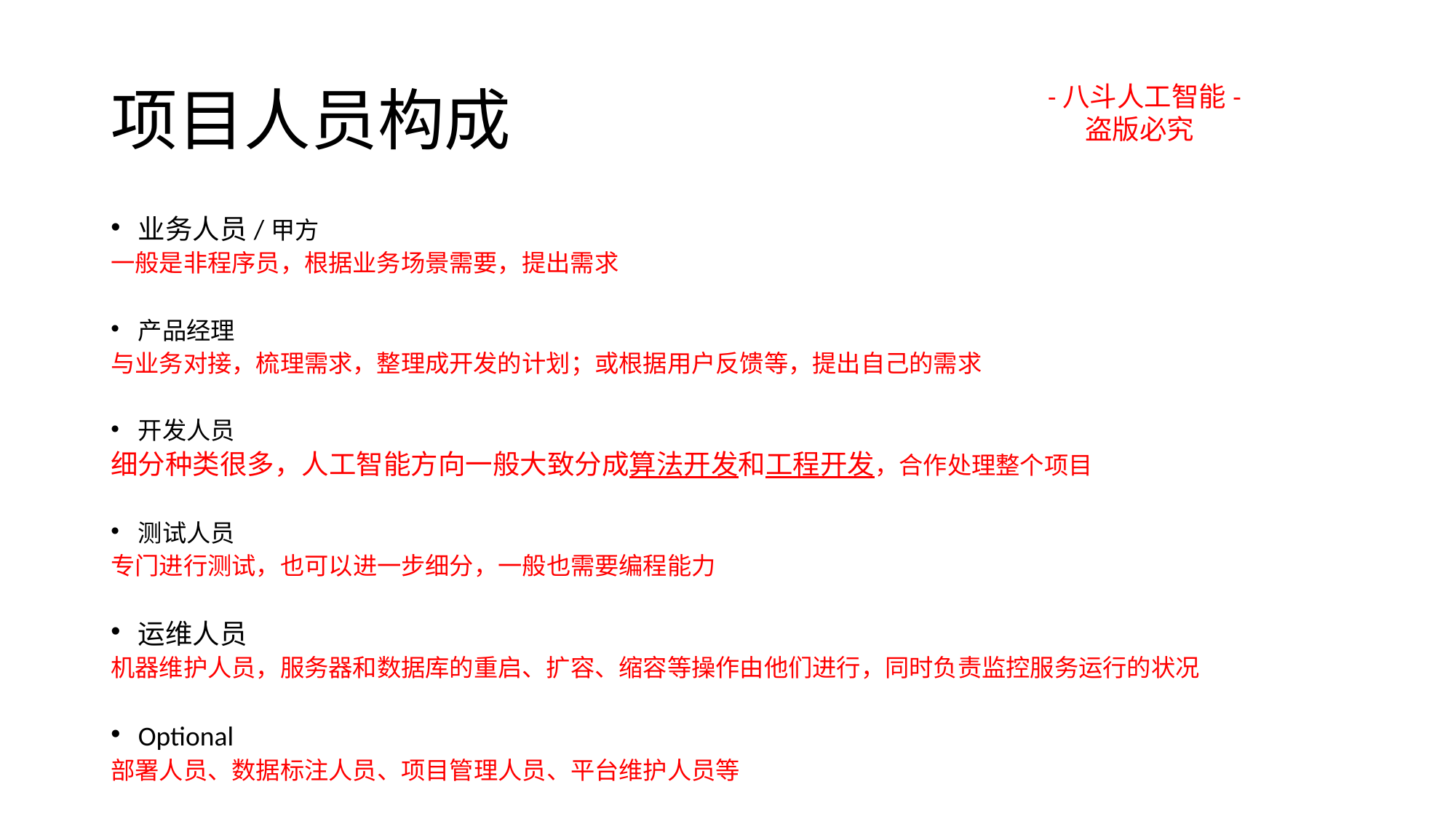

# 项目人员构成
-八斗人工智能-
     盗版必究
业务人员/甲方
一般是非程序员，根据业务场景需要，提出需求

产品经理
与业务对接，梳理需求，整理成开发的计划；或根据用户反馈等，提出自己的需求

开发人员
细分种类很多，人工智能方向一般大致分成算法开发和工程开发，合作处理整个项目

测试人员
专门进行测试，也可以进一步细分，一般也需要编程能力

运维人员
机器维护人员，服务器和数据库的重启、扩容、缩容等操作由他们进行，同时负责监控服务运行的状况

Optional
部署人员、数据标注人员、项目管理人员、平台维护人员等